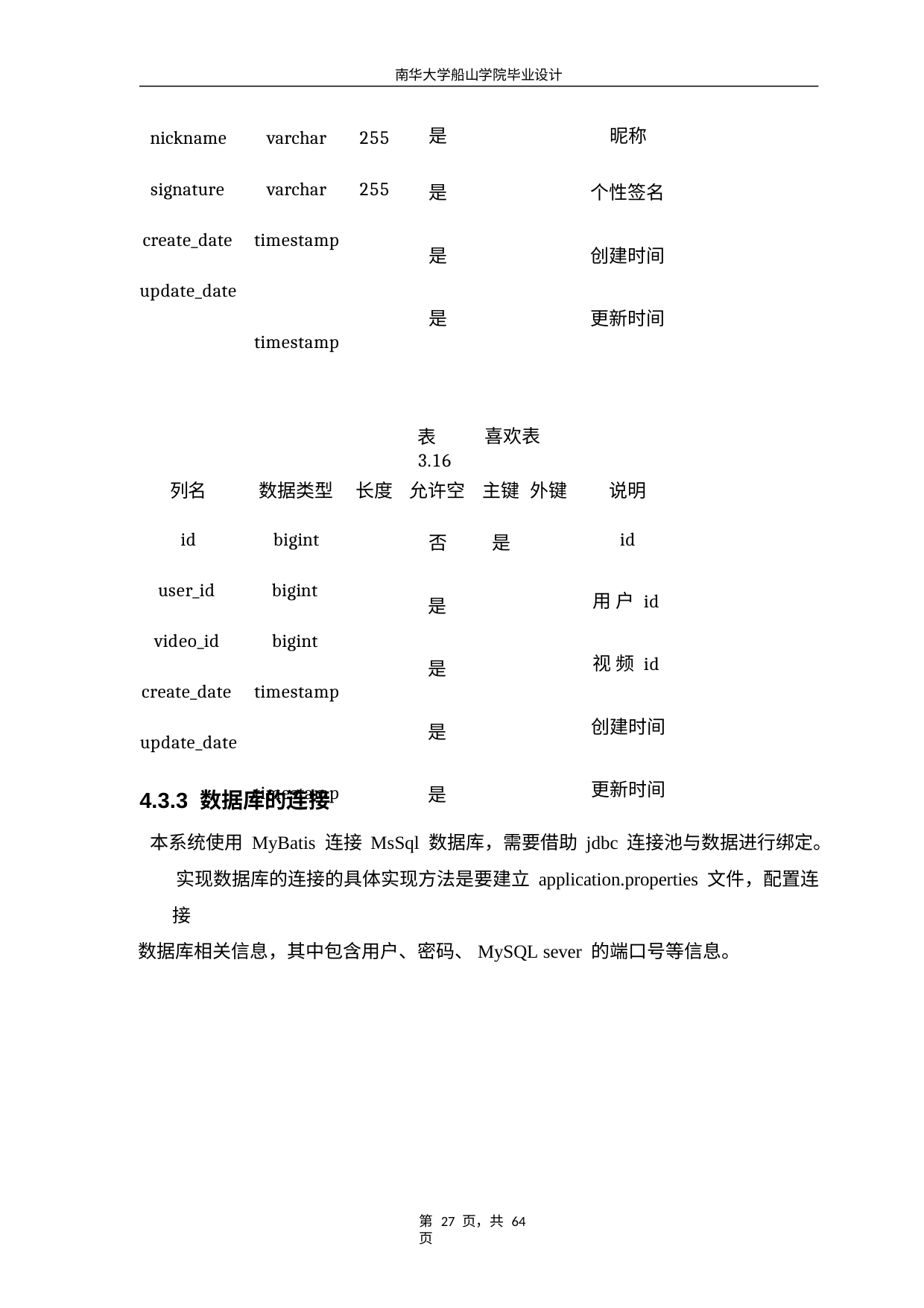

南华大学船山学院毕业设计

| nickname | varchar | 255 | 是 | 昵称 |  |
| --- | --- | --- | --- | --- | --- |
| signature create\_date update\_date | varchar timestamp timestamp | 255 | 是 是 是 | 个性签名 创建时间 更新时间 |  |
|  |  |  | 表 3.16 | 喜欢表 |  |
| 列名 | 数据类型 | 长度 | 允许空 | 主键 外键 | 说明 |
| id user\_id video\_id create\_date update\_date | bigint bigint bigint timestamp timestamp |  | 否 是 是 是 是 | 是 | id 用 户 id 视 频 id 创建时间 更新时间 |
4.3.3 数据库的连接
本系统使用 MyBatis 连接 MsSql 数据库，需要借助 jdbc 连接池与数据进行绑定。 实现数据库的连接的具体实现方法是要建立 application.properties 文件，配置连接
数据库相关信息，其中包含用户、密码、MySQL sever 的端口号等信息。
第 27 页，共 64 页